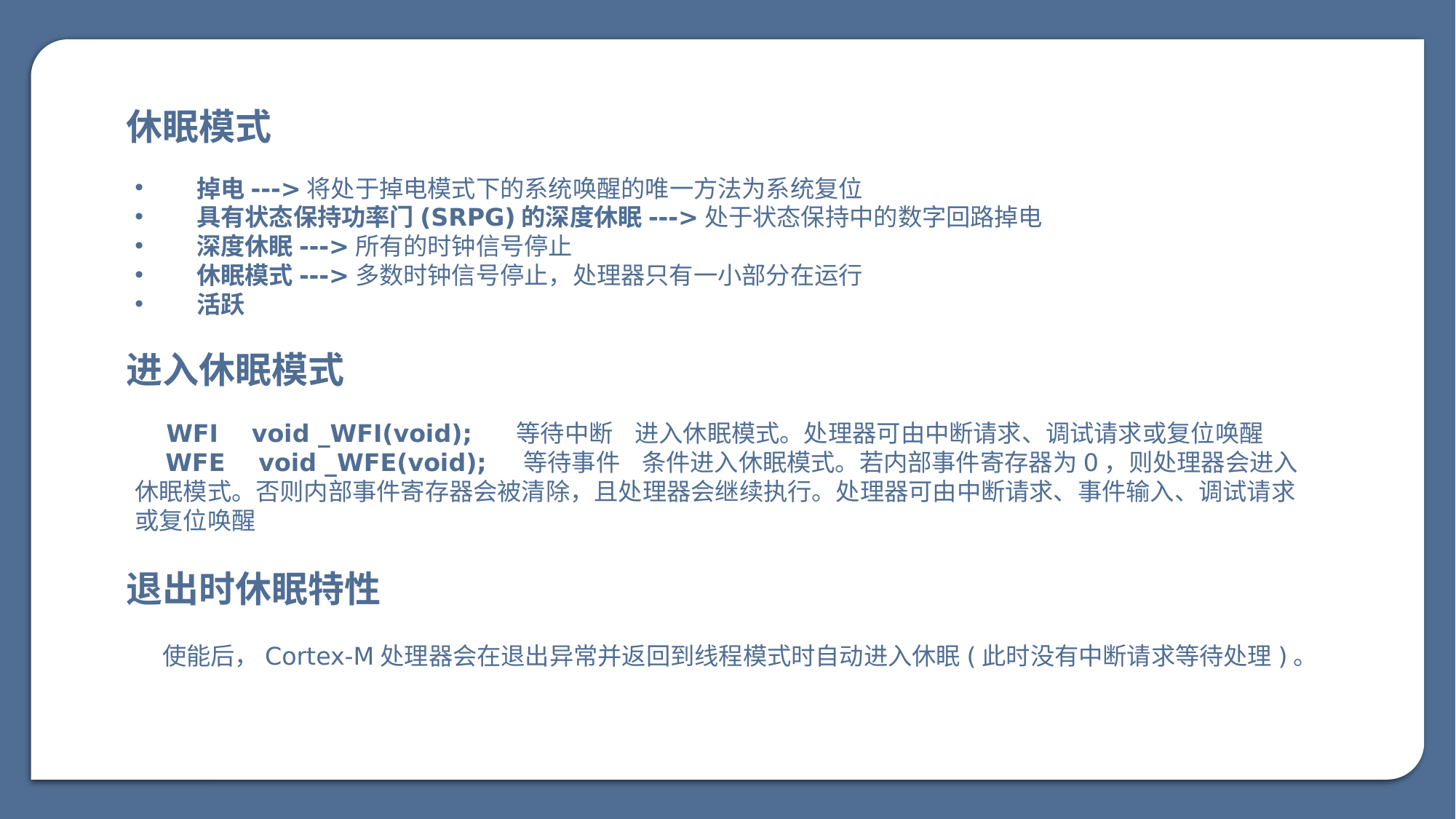

休眠模式
    掉电--->将处于掉电模式下的系统唤醒的唯一方法为系统复位
    具有状态保持功率门(SRPG)的深度休眠--->处于状态保持中的数字回路掉电
    深度休眠--->所有的时钟信号停止
    休眠模式--->多数时钟信号停止，处理器只有一小部分在运行
    活跃
进入休眠模式
    WFI    void _WFI(void);     等待中断    进入休眠模式。处理器可由中断请求、调试请求或复位唤醒
    WFE    void _WFE(void);    等待事件    条件进入休眠模式。若内部事件寄存器为0，则处理器会进入休眠模式。否则内部事件寄存器会被清除，且处理器会继续执行。处理器可由中断请求、事件输入、调试请求或复位唤醒
退出时休眠特性
    使能后，Cortex-M处理器会在退出异常并返回到线程模式时自动进入休眠(此时没有中断请求等待处理)。